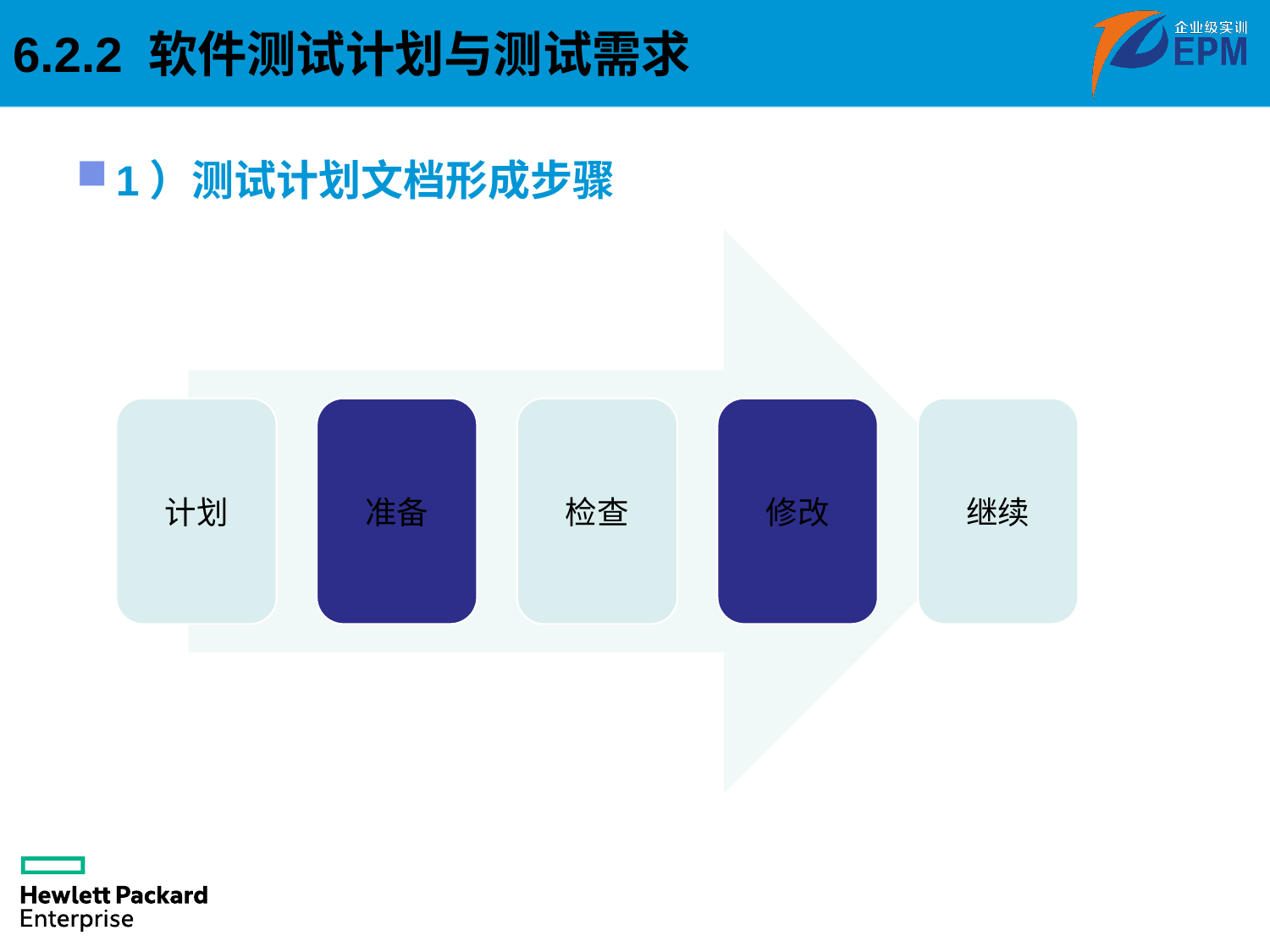

6.2.2 软件测试计划与测试需求
1）测试计划文档形成步骤

计划
修改
继续
准备
检查